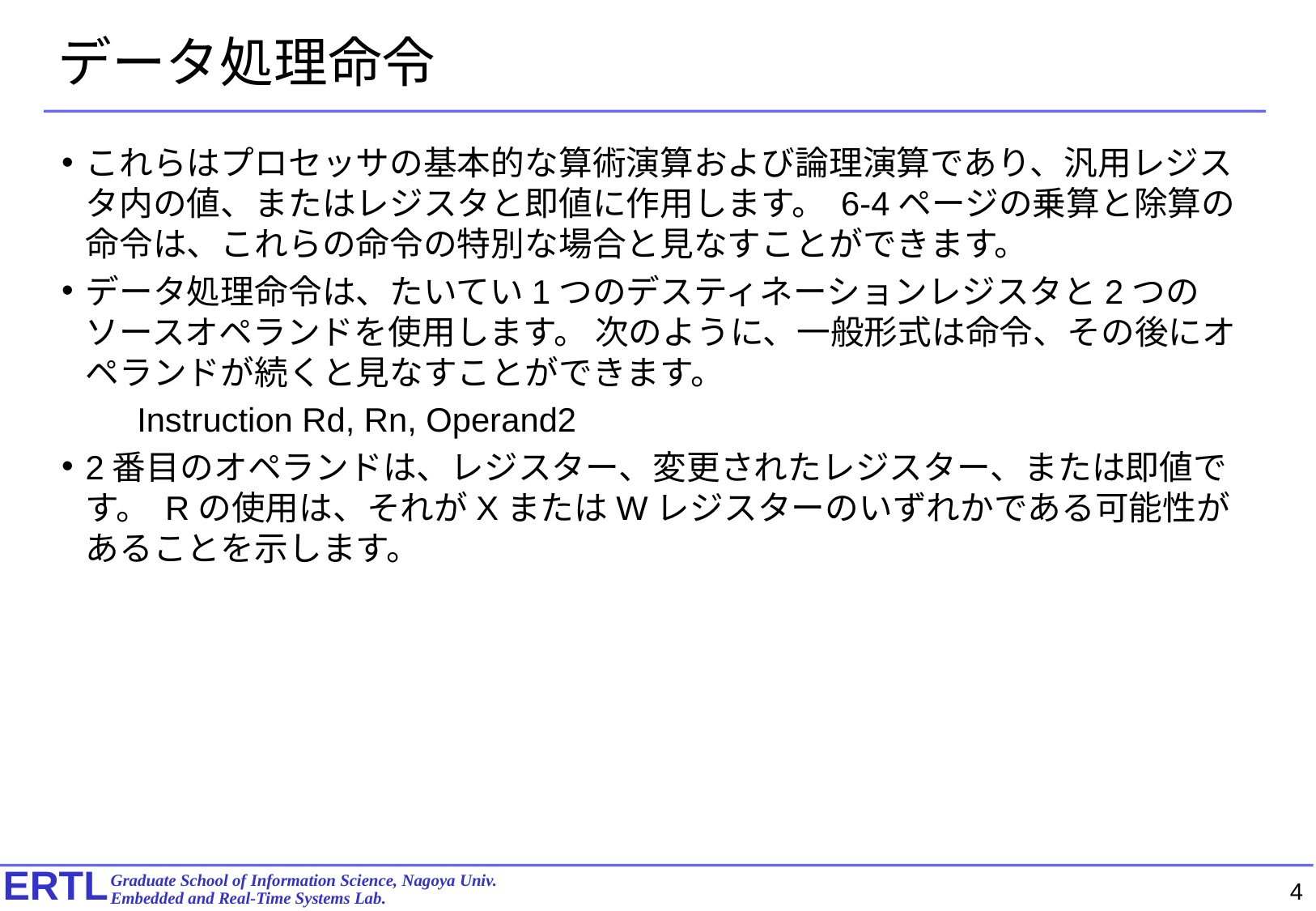

# データ処理命令
これらはプロセッサの基本的な算術演算および論理演算であり、汎用レジスタ内の値、またはレジスタと即値に作用します。 6-4ページの乗算と除算の命令は、これらの命令の特別な場合と見なすことができます。
データ処理命令は、たいてい1つのデスティネーションレジスタと2つのソースオペランドを使用します。 次のように、一般形式は命令、その後にオペランドが続くと見なすことができます。
　　Instruction Rd, Rn, Operand2
2番目のオペランドは、レジスター、変更されたレジスター、または即値です。 Rの使用は、それがXまたはWレジスターのいずれかである可能性があることを示します。

4